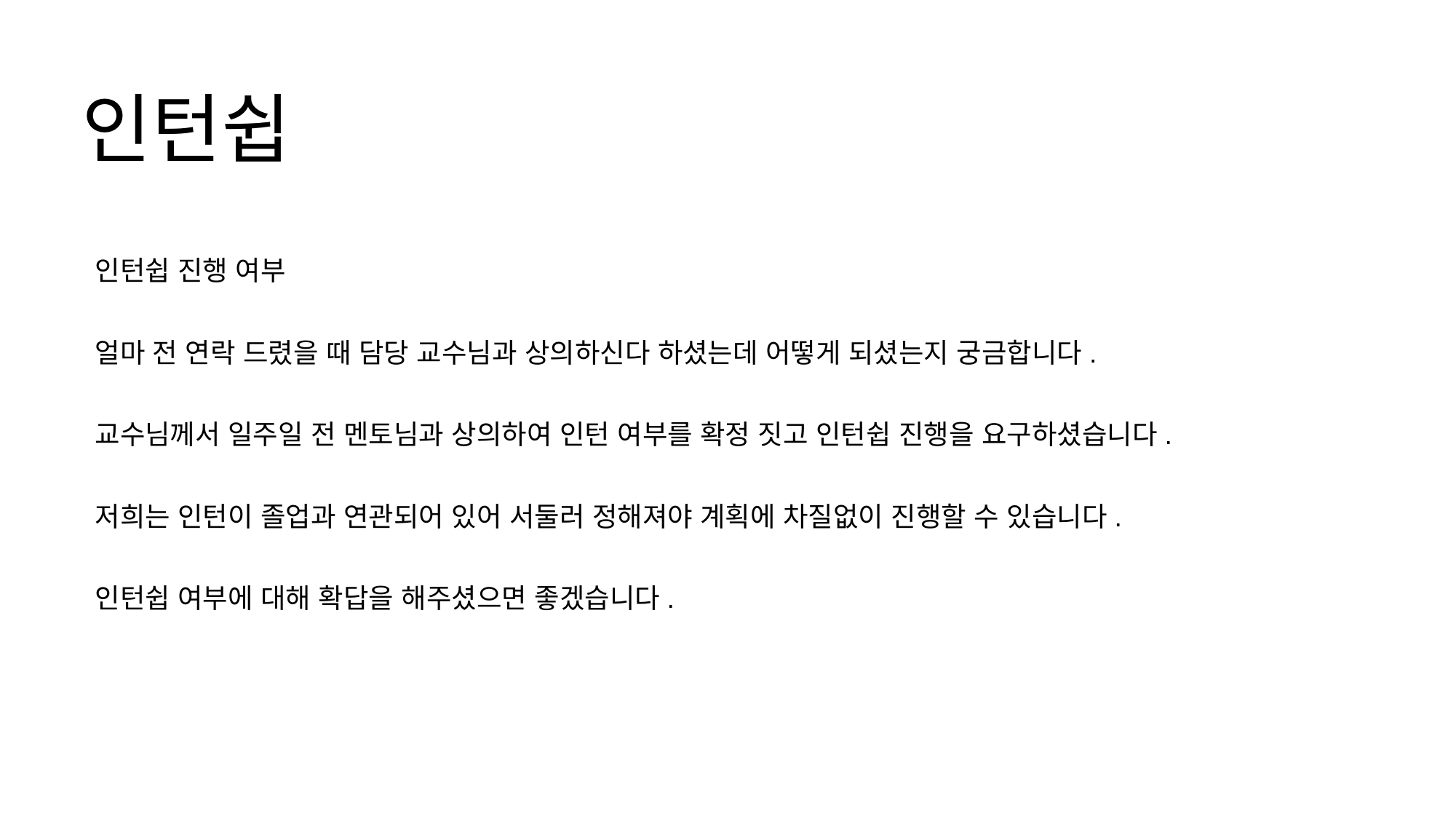

인턴쉽
인턴쉽 진행 여부
얼마 전 연락 드렸을 때 담당 교수님과 상의하신다 하셨는데 어떻게 되셨는지 궁금합니다.
교수님께서 일주일 전 멘토님과 상의하여 인턴 여부를 확정 짓고 인턴쉽 진행을 요구하셨습니다.
저희는 인턴이 졸업과 연관되어 있어 서둘러 정해져야 계획에 차질없이 진행할 수 있습니다.
인턴쉽 여부에 대해 확답을 해주셨으면 좋겠습니다.